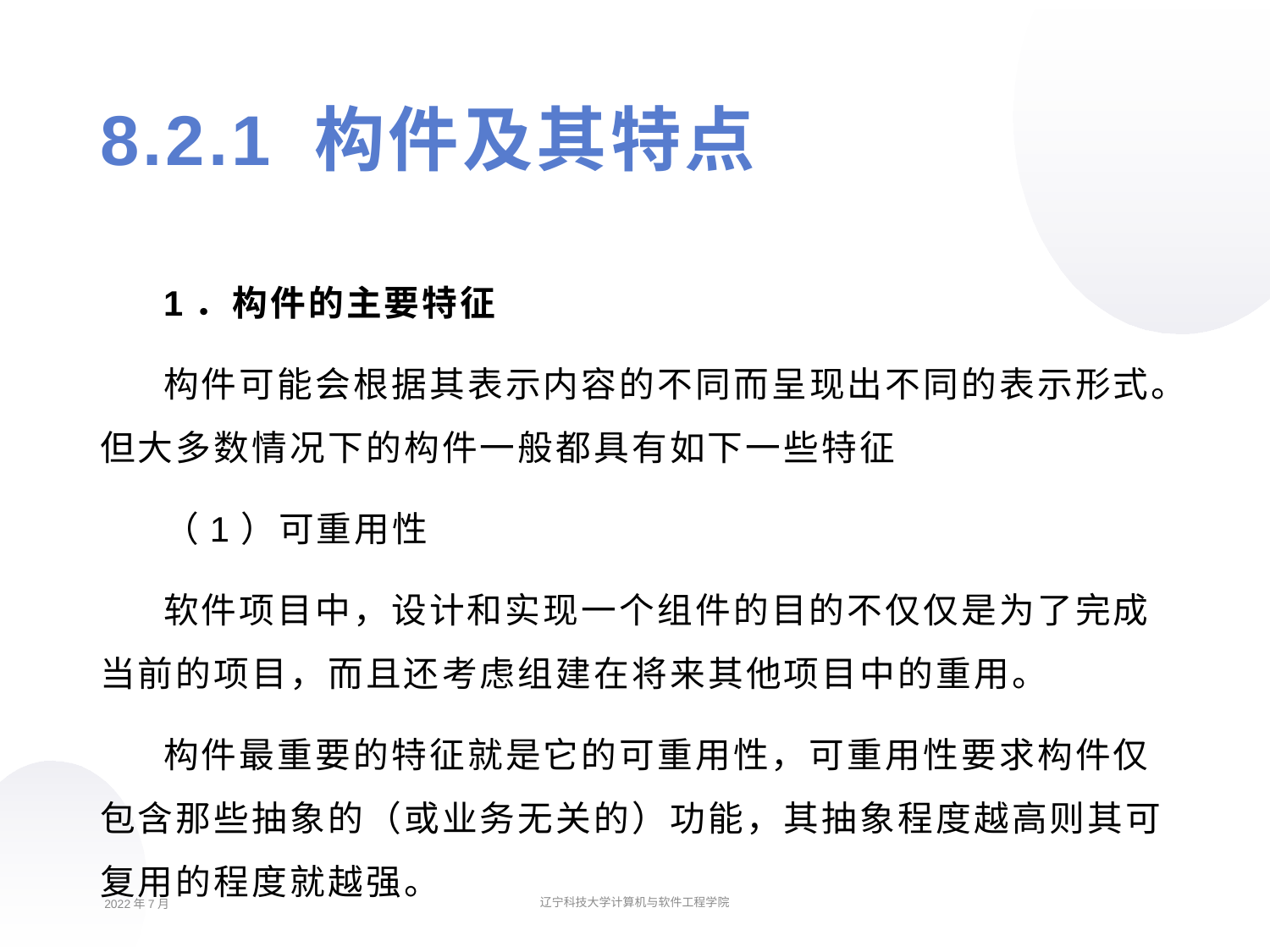

8.2.1 构件及其特点
1．构件的主要特征
构件可能会根据其表示内容的不同而呈现出不同的表示形式。但大多数情况下的构件一般都具有如下一些特征
（1）可重用性
软件项目中，设计和实现一个组件的目的不仅仅是为了完成当前的项目，而且还考虑组建在将来其他项目中的重用。
构件最重要的特征就是它的可重用性，可重用性要求构件仅包含那些抽象的（或业务无关的）功能，其抽象程度越高则其可复用的程度就越强。

2022年7月
辽宁科技大学计算机与软件工程学院
33